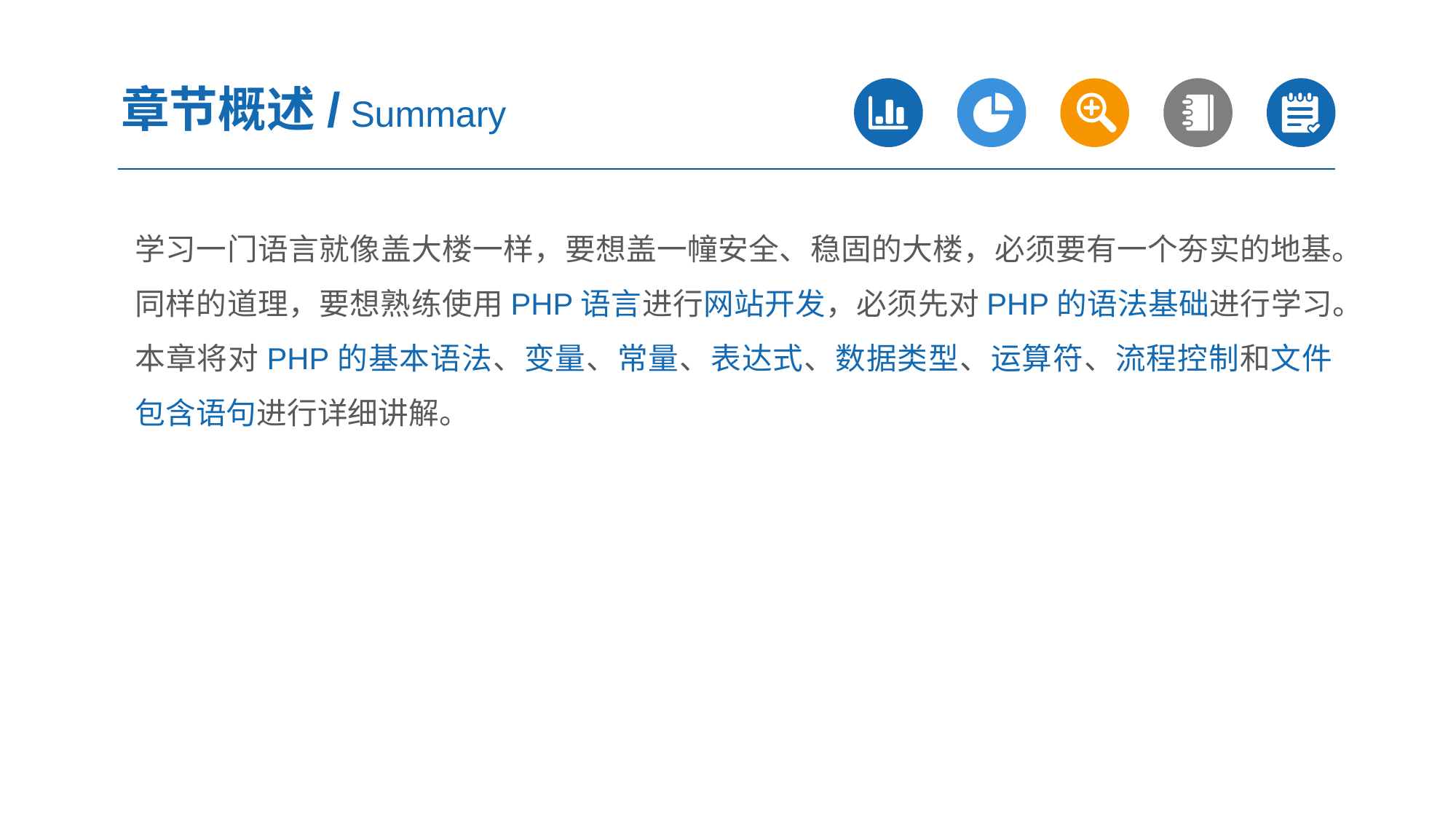

章节概述/ Summary
学习一门语言就像盖大楼一样，要想盖一幢安全、稳固的大楼，必须要有一个夯实的地基。同样的道理，要想熟练使用PHP语言进行网站开发，必须先对PHP的语法基础进行学习。本章将对PHP的基本语法、变量、常量、表达式、数据类型、运算符、流程控制和文件包含语句进行详细讲解。